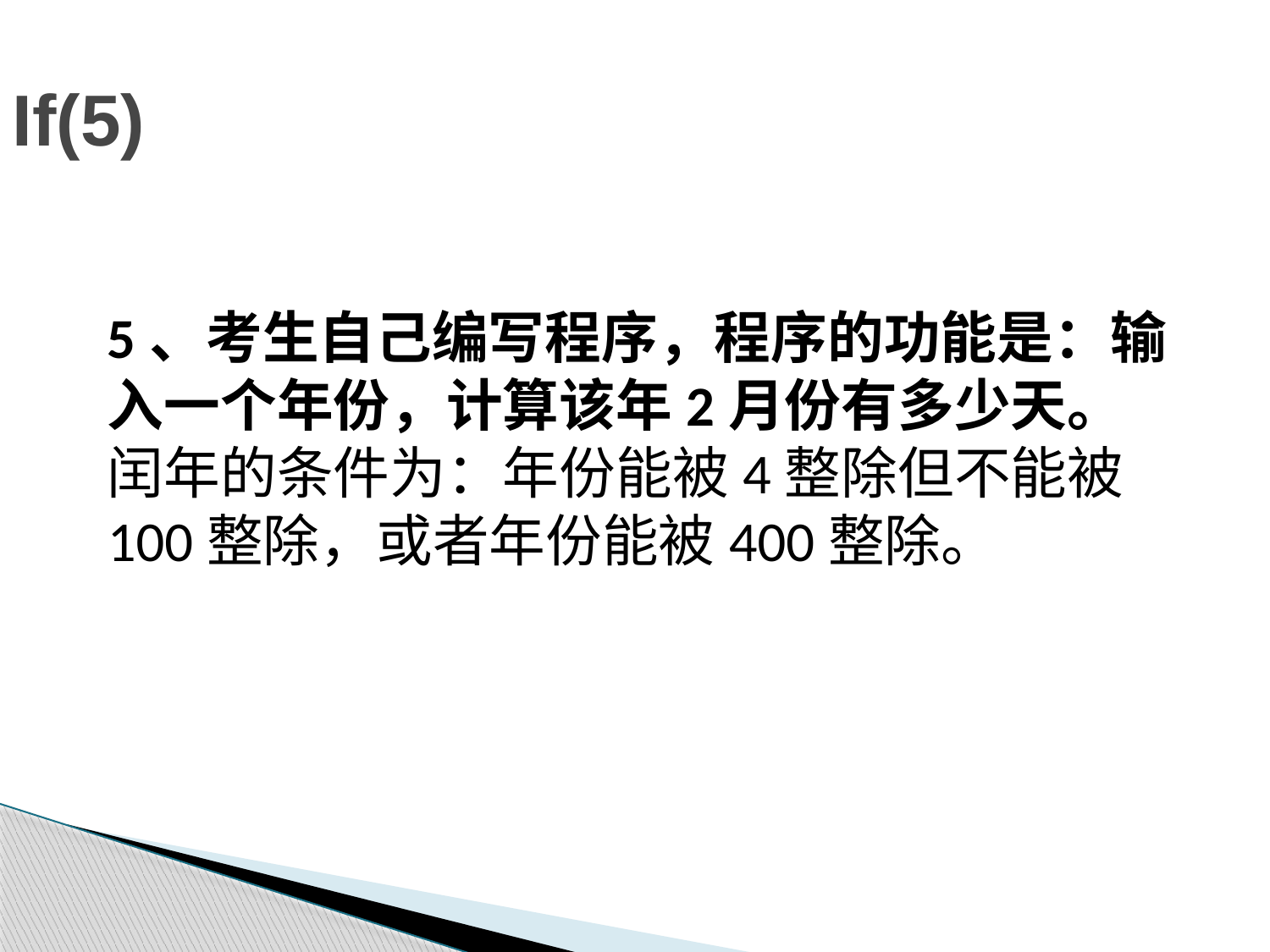

If(5)
5、考生自己编写程序，程序的功能是：输入一个年份，计算该年2月份有多少天。
闰年的条件为：年份能被4整除但不能被100整除，或者年份能被400整除。